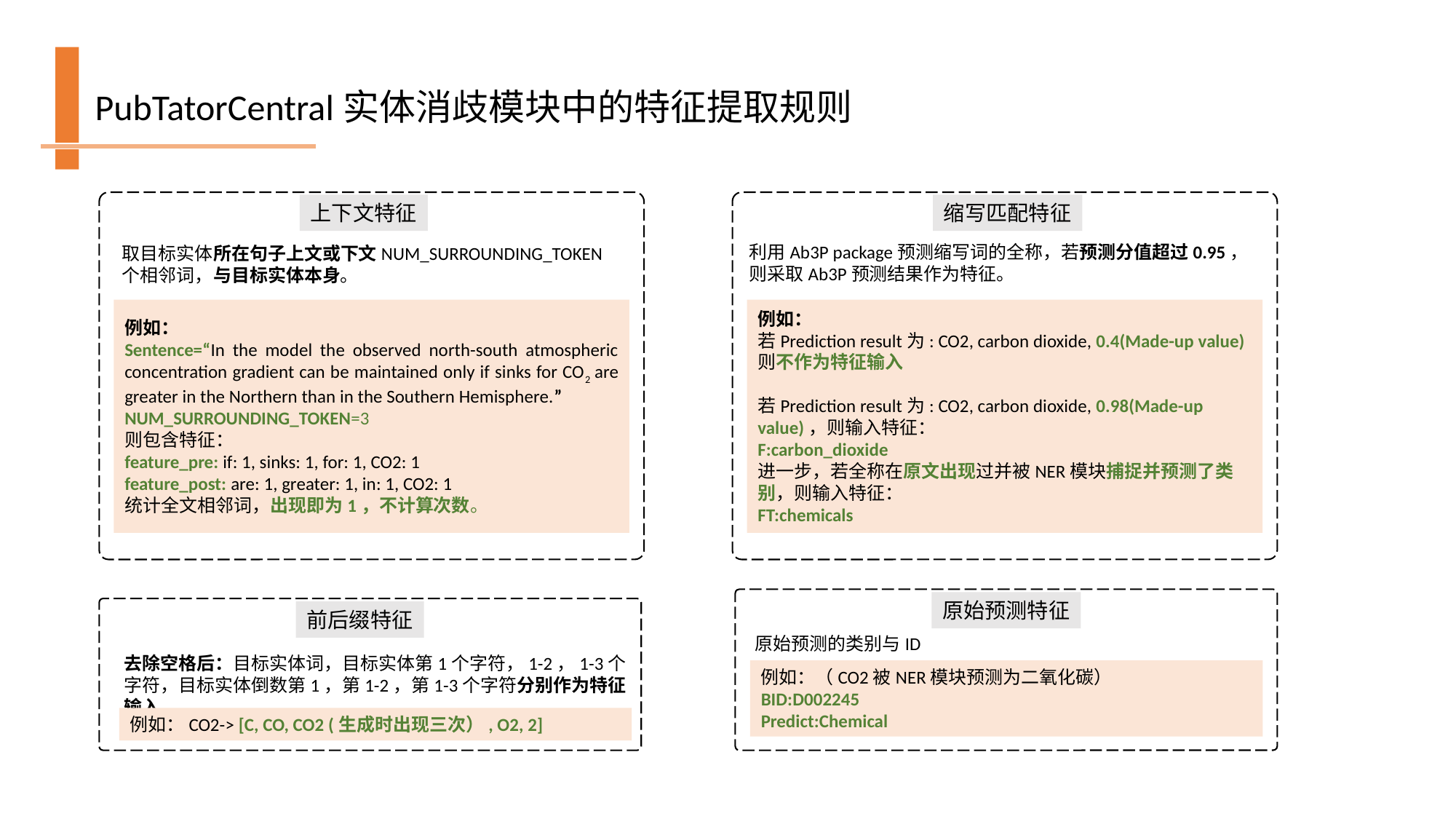

PubTatorCentral实体消歧模块中的特征提取规则

缩写匹配特征

利用Ab3P package预测缩写词的全称，若预测分值超过0.95，则采取Ab3P预测结果作为特征。

例如：
若Prediction result为: CO2, carbon dioxide, 0.4(Made-up value)
则不作为特征输入

若Prediction result为: CO2, carbon dioxide, 0.98(Made-up value)，则输入特征：
F:carbon_dioxide
进一步，若全称在原文出现过并被NER模块捕捉并预测了类别，则输入特征：
FT:chemicals
上下文特征

取目标实体所在句子上文或下文NUM_SURROUNDING_TOKEN个相邻词，与目标实体本身。
例如：
Sentence=“In the model the observed north-south atmospheric concentration gradient can be maintained only if sinks for CO2 are greater in the Northern than in the Southern Hemisphere.”
NUM_SURROUNDING_TOKEN=3
则包含特征：
feature_pre: if: 1, sinks: 1, for: 1, CO2: 1
feature_post: are: 1, greater: 1, in: 1, CO2: 1
统计全文相邻词，出现即为1，不计算次数。

原始预测特征
原始预测的类别与ID
例如：（CO2被NER模块预测为二氧化碳）
BID:D002245
Predict:Chemical

前后缀特征
去除空格后：目标实体词，目标实体第1个字符，1-2，1-3个字符，目标实体倒数第1，第1-2，第1-3个字符分别作为特征输入。
例如：CO2-> [C, CO, CO2 (生成时出现三次）, O2, 2]